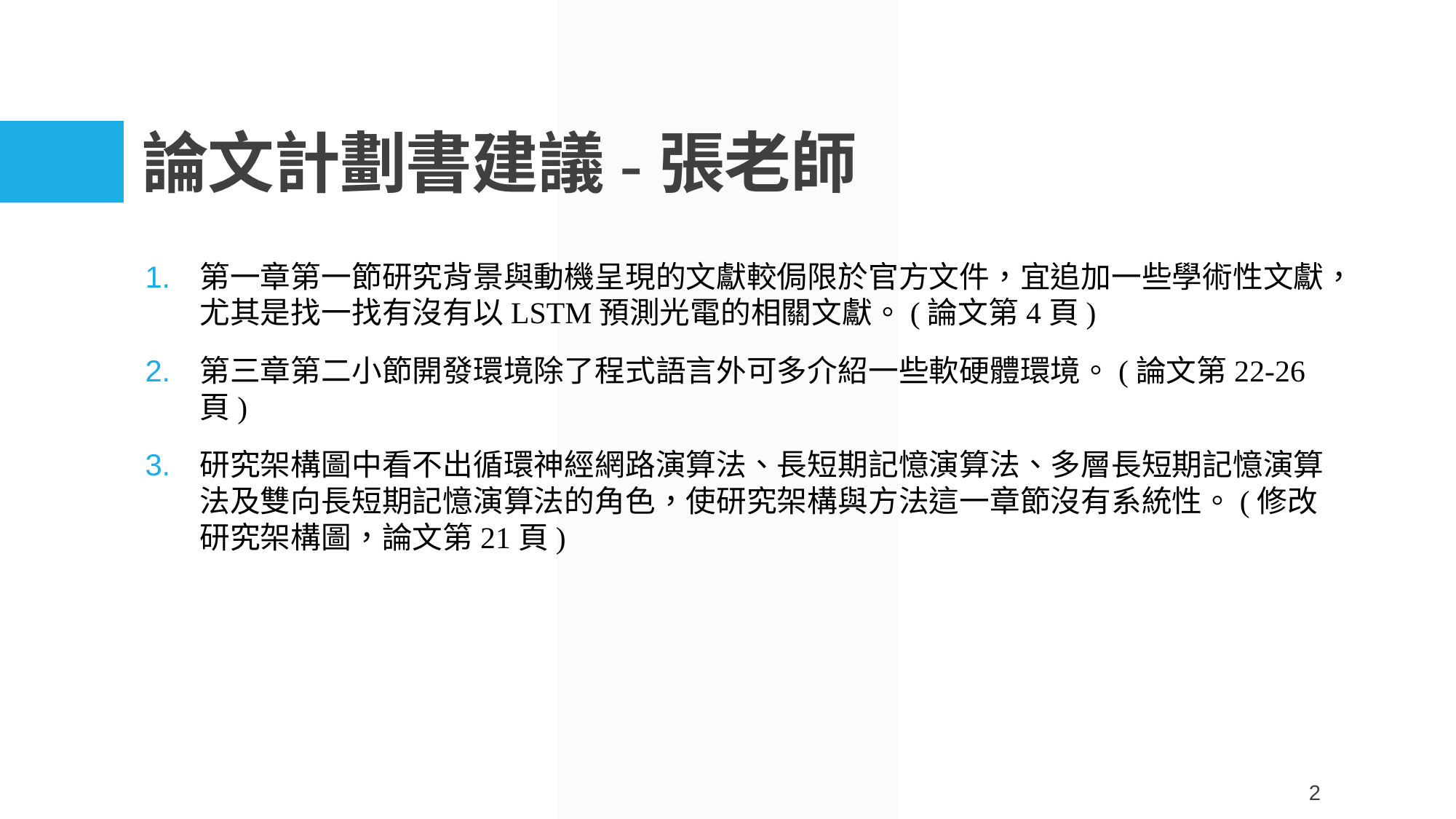

# 論文計劃書建議-張老師
第一章第一節研究背景與動機呈現的文獻較侷限於官方文件，宜追加一些學術性文獻，尤其是找一找有沒有以LSTM預測光電的相關文獻。(論文第4頁)
第三章第二小節開發環境除了程式語言外可多介紹一些軟硬體環境。(論文第22-26頁)
研究架構圖中看不出循環神經網路演算法、長短期記憶演算法、多層長短期記憶演算法及雙向長短期記憶演算法的角色，使研究架構與方法這一章節沒有系統性。(修改研究架構圖，論文第21頁)
2